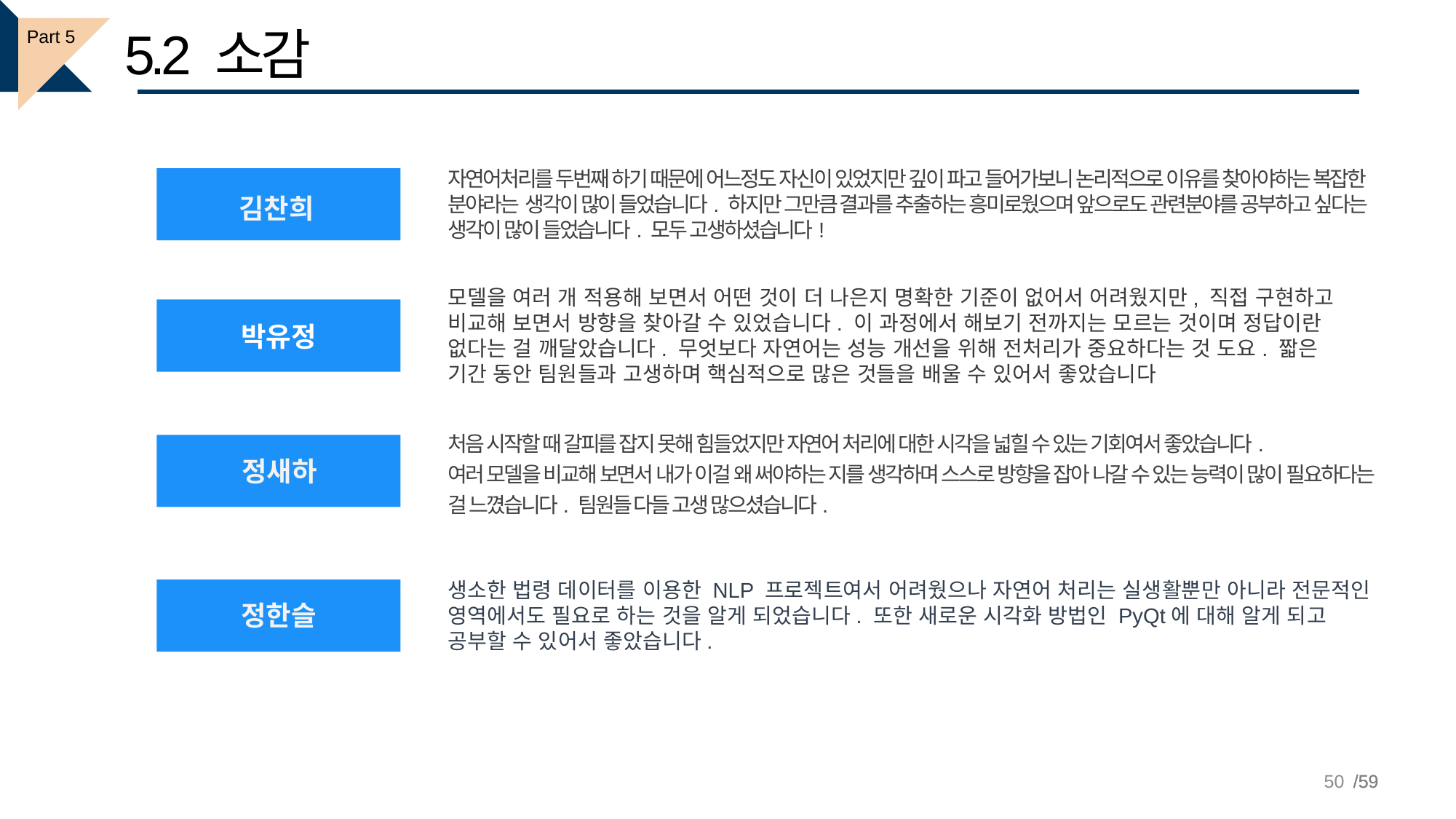

5.2 소감

Part 5
자연어처리를 두번째 하기 때문에 어느정도 자신이 있었지만 깊이 파고 들어가보니 논리적으로 이유를 찾아야하는 복잡한 분야라는  생각이 많이 들었습니다. 하지만 그만큼 결과를 추출하는 흥미로웠으며 앞으로도 관련분야를 공부하고 싶다는 생각이 많이 들었습니다. 모두 고생하셨습니다!

김찬희
모델을 여러 개 적용해 보면서 어떤 것이 더 나은지 명확한 기준이 없어서 어려웠지만, 직접 구현하고 비교해 보면서 방향을 찾아갈 수 있었습니다. 이 과정에서 해보기 전까지는 모르는 것이며 정답이란 없다는 걸 깨달았습니다. 무엇보다 자연어는 성능 개선을 위해 전처리가 중요하다는 것 도요. 짧은 기간 동안 팀원들과 고생하며 핵심적으로 많은 것들을 배울 수 있어서 좋았습니다
박유정
처음 시작할 때 갈피를 잡지 못해 힘들었지만 자연어 처리에 대한 시각을 넓힐 수 있는 기회여서 좋았습니다.
여러 모델을 비교해 보면서 내가 이걸 왜 써야하는 지를 생각하며 스스로 방향을 잡아 나갈 수 있는 능력이 많이 필요하다는 걸 느꼈습니다. 팀원들 다들 고생 많으셨습니다.

정새하
생소한 법령 데이터를 이용한 NLP 프로젝트여서 어려웠으나 자연어 처리는 실생활뿐만 아니라 전문적인 영역에서도 필요로 하는 것을 알게 되었습니다. 또한 새로운 시각화 방법인 PyQt에 대해 알게 되고 공부할 수 있어서 좋았습니다.

정한슬
50